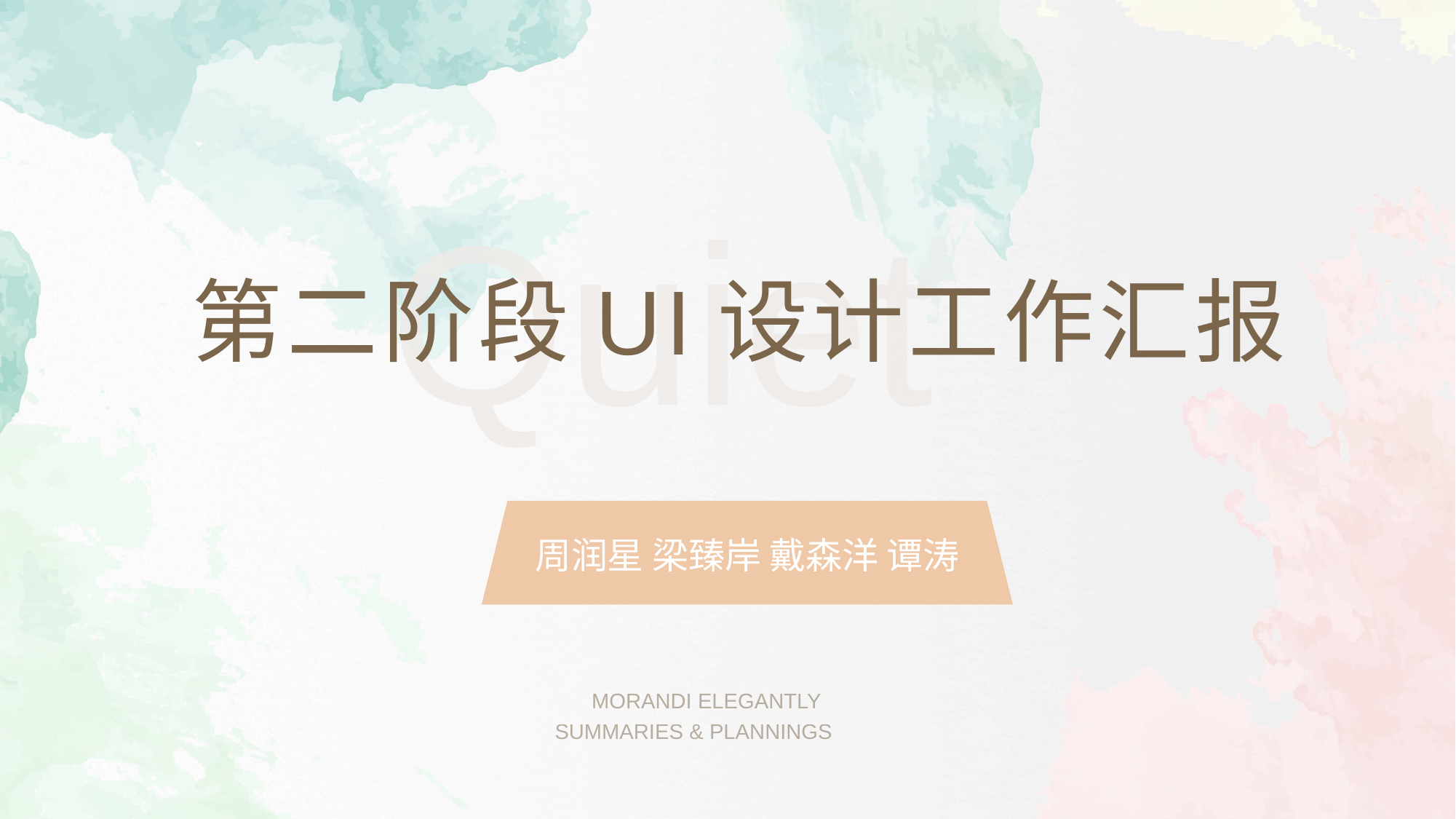

Quiet
第二阶段UI设计工作汇报
周润星 梁臻岸 戴森洋 谭涛
MORANDI ELEGANTLY
SUMMARIES & PLANNINGS